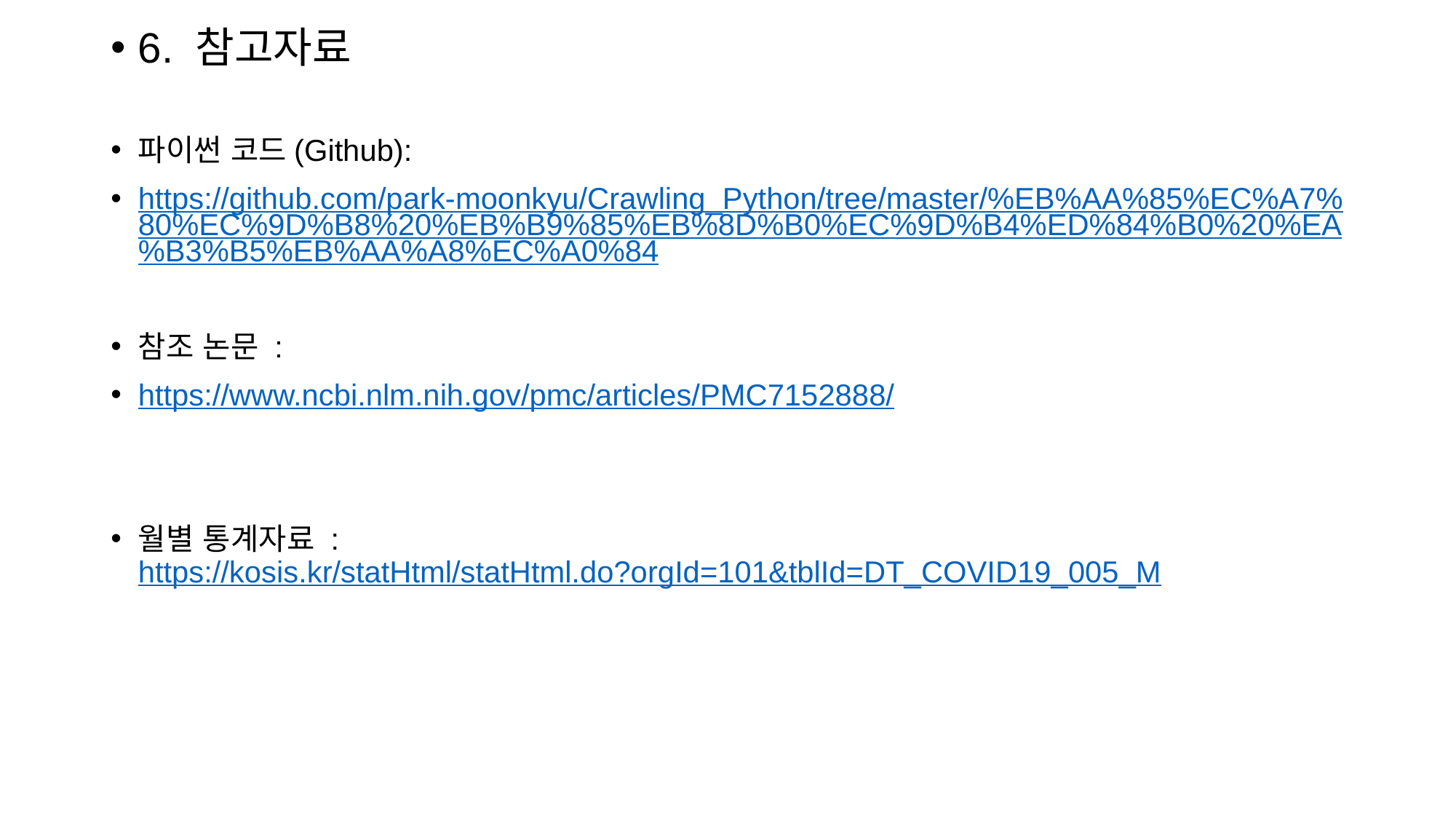

6. 참고자료

파이썬 코드(Github):
https://github.com/park-moonkyu/Crawling_Python/tree/master/%EB%AA%85%EC%A7%80%EC%9D%B8%20%EB%B9%85%EB%8D%B0%EC%9D%B4%ED%84%B0%20%EA%B3%B5%EB%AA%A8%EC%A0%84

참조 논문 :
https://www.ncbi.nlm.nih.gov/pmc/articles/PMC7152888/

월별 통계자료 : https://kosis.kr/statHtml/statHtml.do?orgId=101&tblId=DT_COVID19_005_M